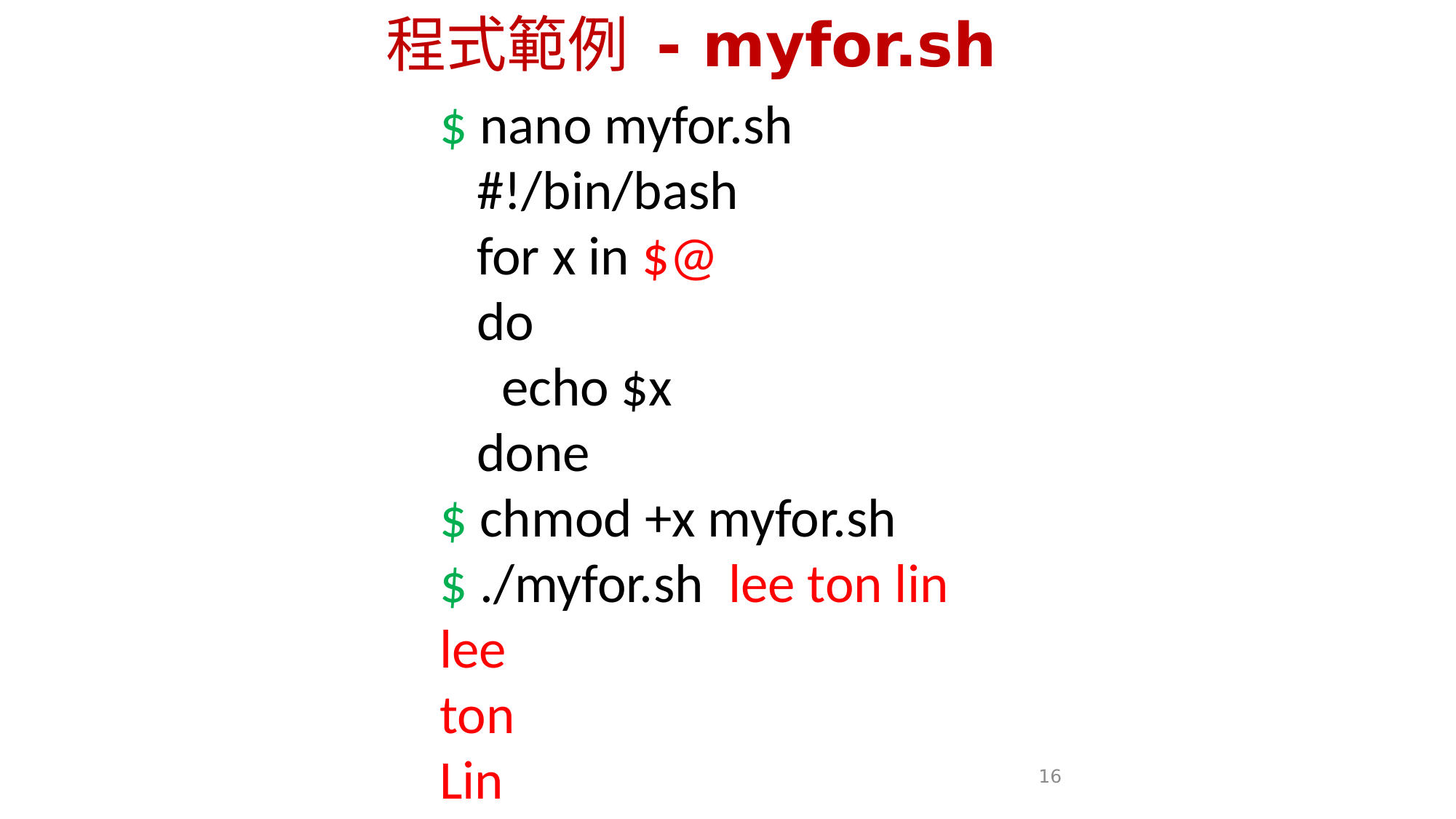

16
程式範例 - myfor.sh
$ nano myfor.sh
   #!/bin/bash
   for x in $@
   do
     echo $x
   done
$ chmod +x myfor.sh
$ ./myfor.sh  lee ton lin
lee
ton
Lin